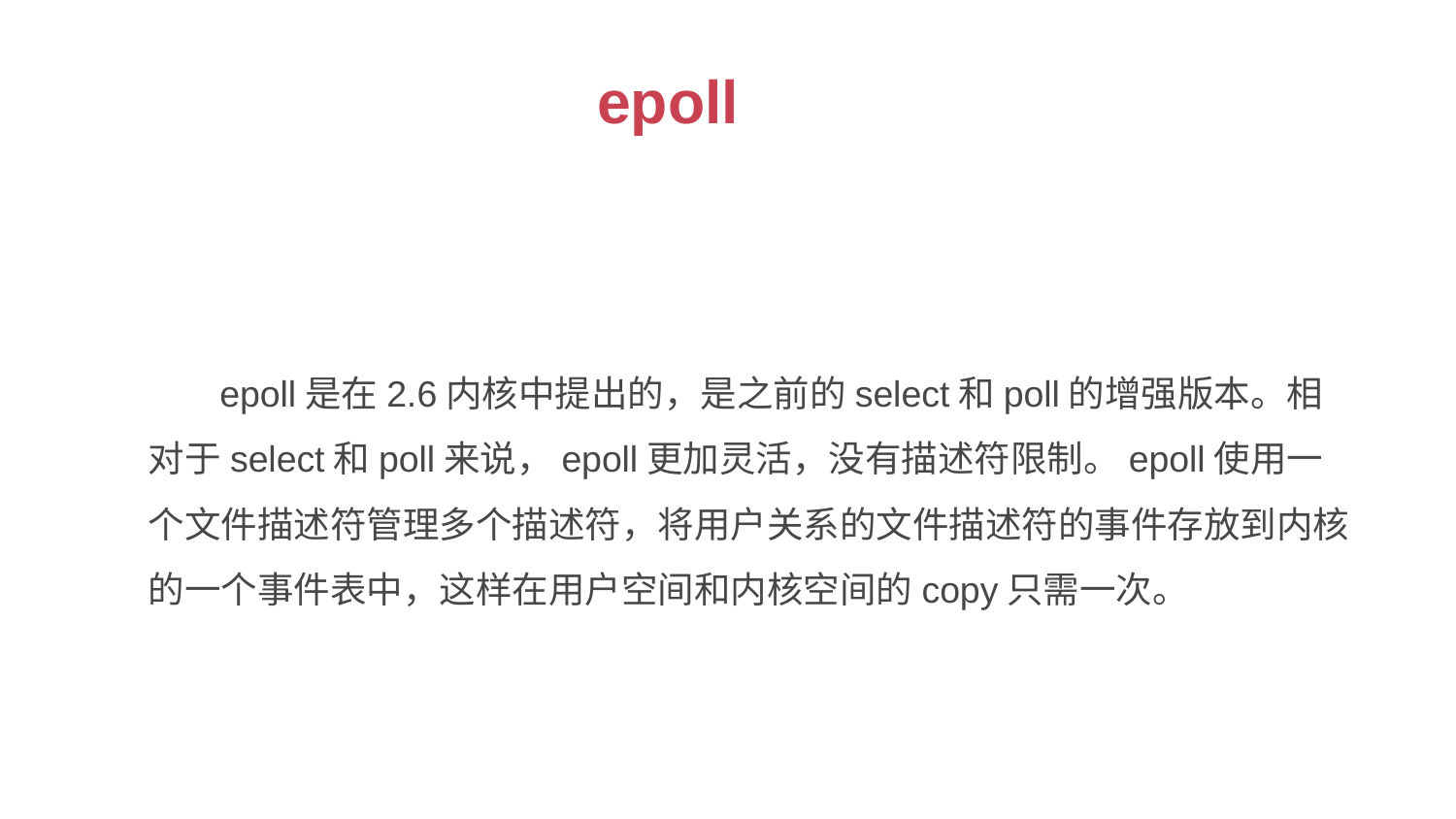

epoll
       epoll是在2.6内核中提出的，是之前的select和poll的增强版本。相对于select和poll来说，epoll更加灵活，没有描述符限制。epoll使用一个文件描述符管理多个描述符，将用户关系的文件描述符的事件存放到内核的一个事件表中，这样在用户空间和内核空间的copy只需一次。